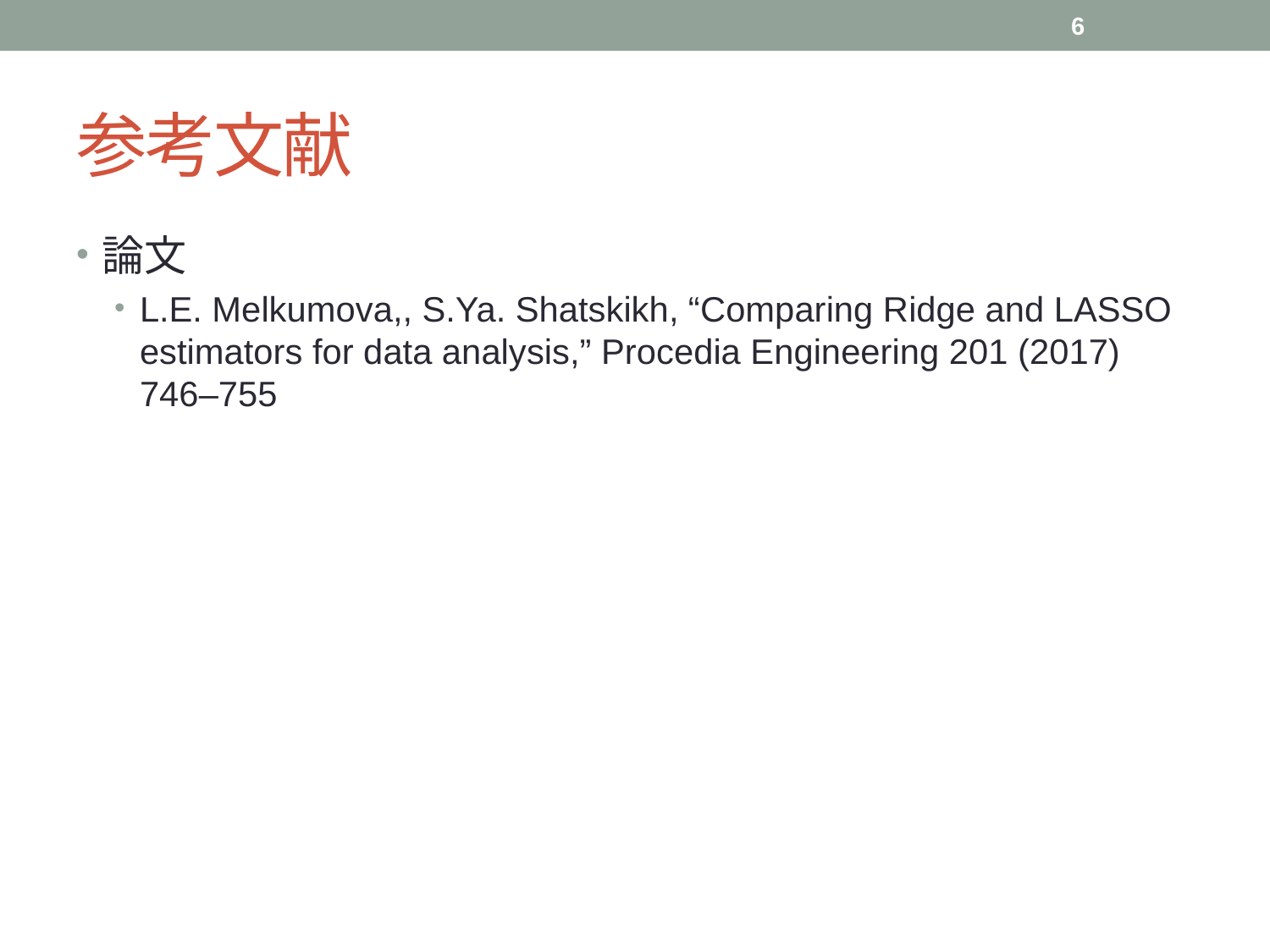

6
# 参考文献
論文
L.E. Melkumova,, S.Ya. Shatskikh, “Comparing Ridge and LASSO estimators for data analysis,” Procedia Engineering 201 (2017) 746–755